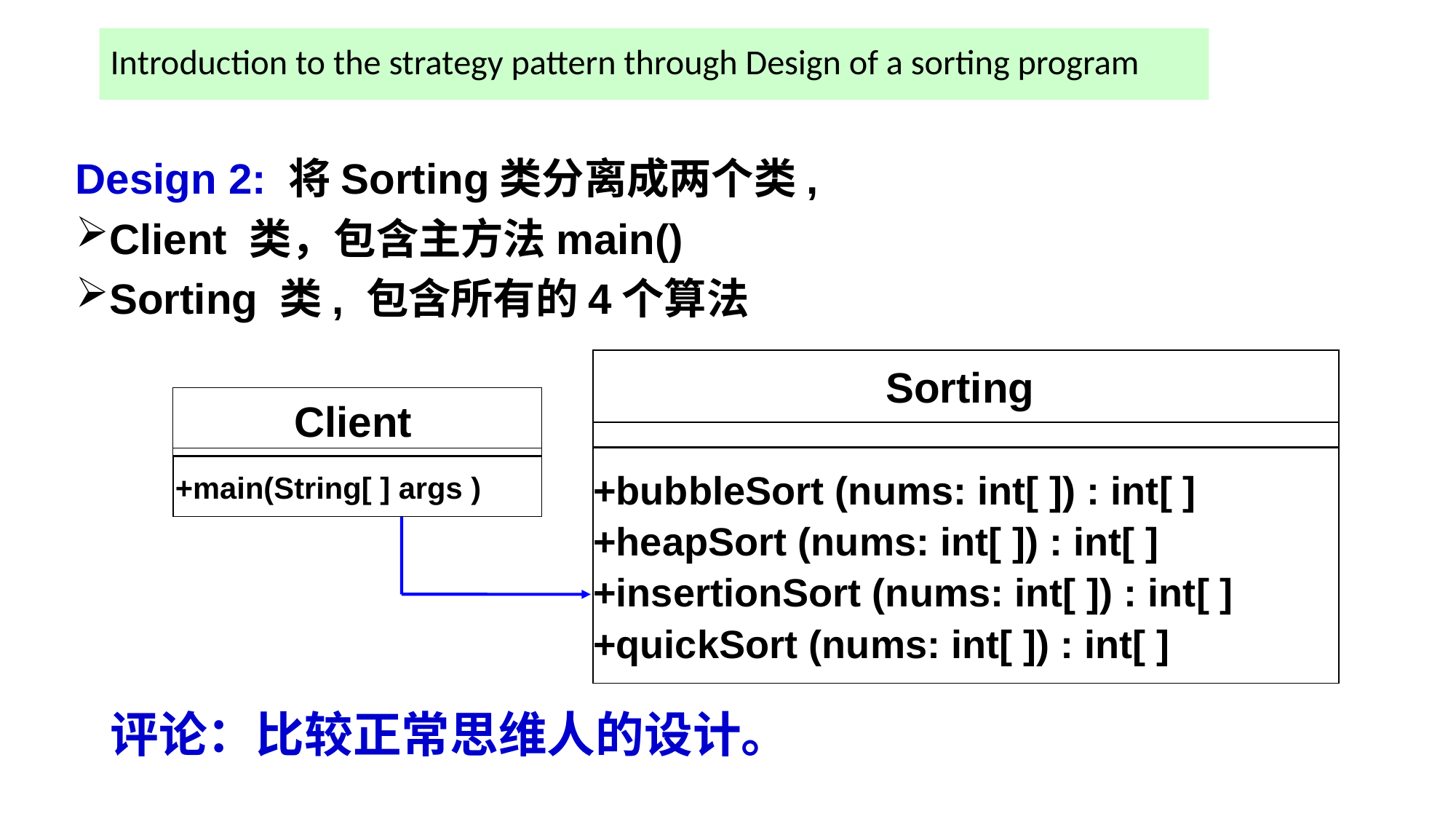

# Introduction to the strategy pattern through Design of a sorting program
Design 2: 将Sorting类分离成两个类,
Client 类，包含主方法main()
Sorting 类, 包含所有的4个算法
Sorting
Client

+bubbleSort (nums: int[ ]) : int[ ]
+heapSort (nums: int[ ]) : int[ ]
+insertionSort (nums: int[ ]) : int[ ]
+quickSort (nums: int[ ]) : int[ ]
+main(String[ ] args )

评论：比较正常思维人的设计。